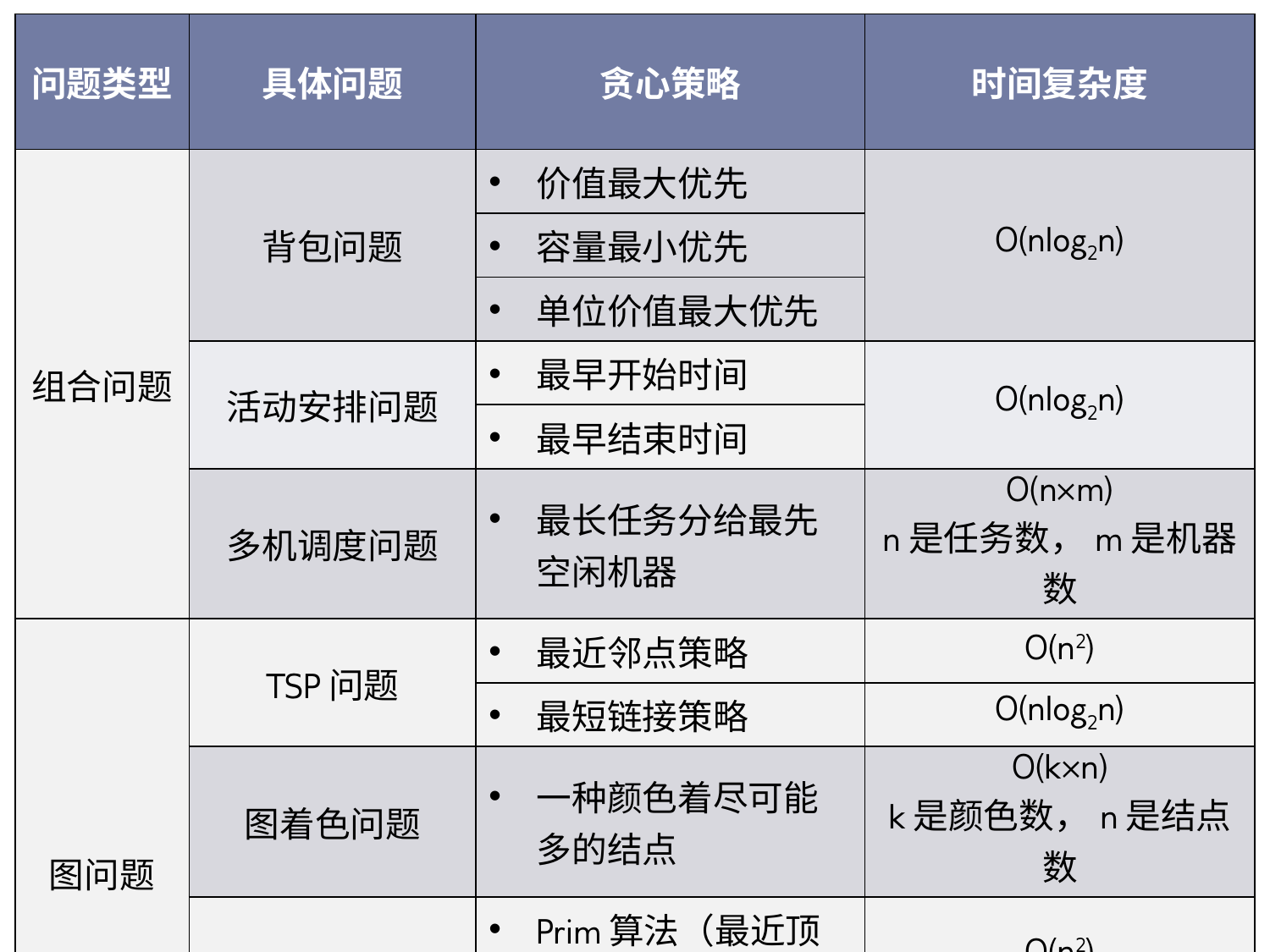

| 问题类型 | 具体问题 | 贪心策略 | 时间复杂度 |
| --- | --- | --- | --- |
| 组合问题 | 背包问题 | 价值最大优先 | O(nlog2n) |
|  |  | 容量最小优先 |  |
|  |  | 单位价值最大优先 |  |
|  | 活动安排问题 | 最早开始时间 | O(nlog2n) |
|  |  | 最早结束时间 |  |
|  | 多机调度问题 | 最长任务分给最先空闲机器 | O(n×m) n是任务数，m是机器数 |
| 图问题 | TSP问题 | 最近邻点策略 | O(n2) |
|  |  | 最短链接策略 | O(nlog2n) |
|  | 图着色问题 | 一种颜色着尽可能多的结点 | O(k×n) k是颜色数，n是结点数 |
|  | 最小生成树问题 | Prim算法（最近顶点策略） | O(n2) |
|  |  | Kruskal算法（最短边策略） | O(nlog2n) |
#